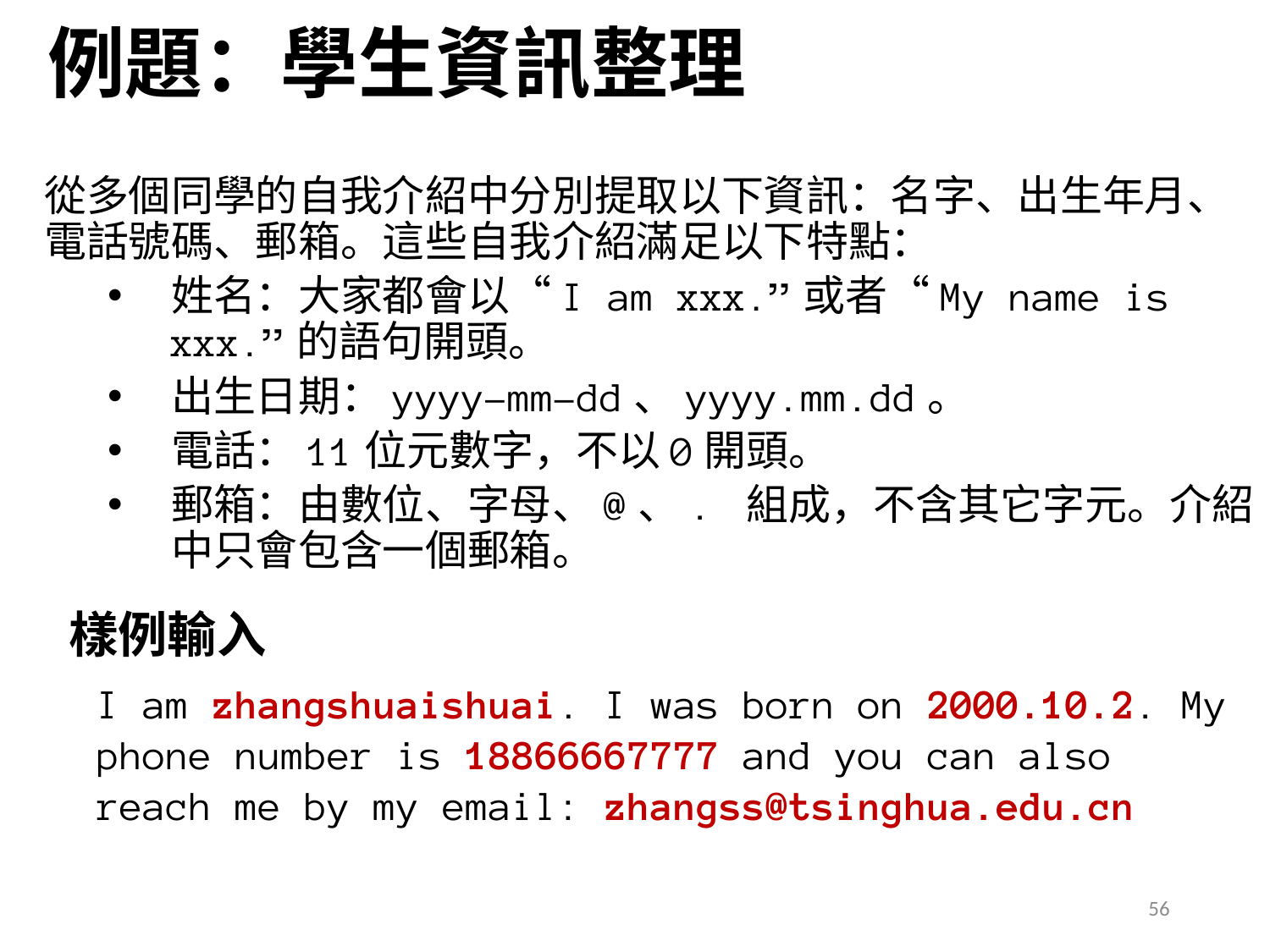

例題：學生資訊整理
從多個同學的自我介紹中分別提取以下資訊：名字、出生年月、電話號碼、郵箱。這些自我介紹滿足以下特點：
姓名：大家都會以“I am xxx.”或者“My name is xxx.”的語句開頭。
出生日期：yyyy-mm-dd、yyyy.mm.dd。
電話：11位元數字，不以0開頭。
郵箱：由數位、字母、@、. 組成，不含其它字元。介紹中只會包含一個郵箱。

樣例輸入
I am zhangshuaishuai. I was born on 2000.10.2. My phone number is 18866667777 and you can also reach me by my email: zhangss@tsinghua.edu.cn
56